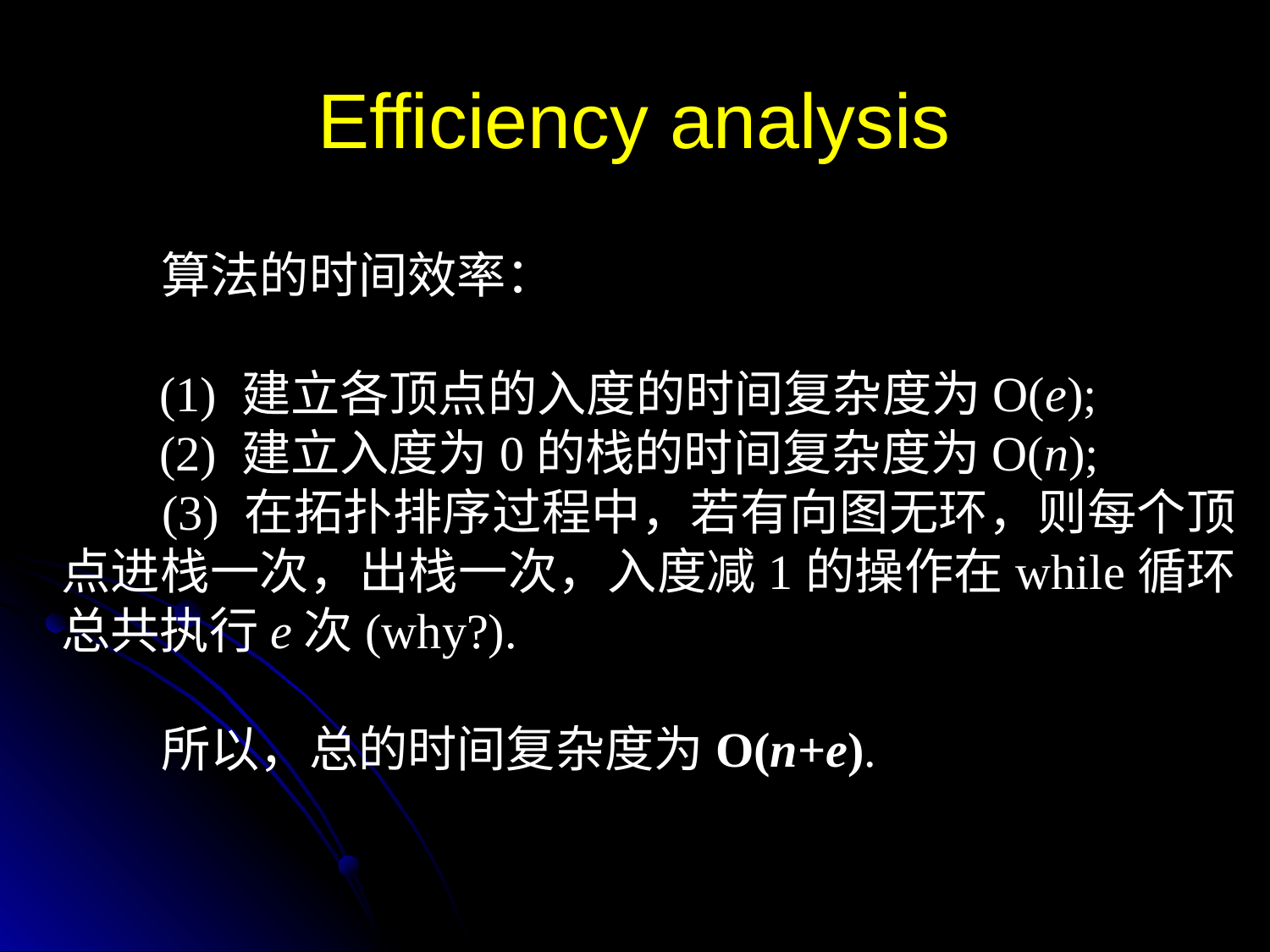

# Efficiency analysis
        算法的时间效率：

        (1) 建立各顶点的入度的时间复杂度为O(e);
        (2) 建立入度为0的栈的时间复杂度为O(n);
        (3) 在拓扑排序过程中，若有向图无环，则每个顶点进栈一次，出栈一次，入度减1的操作在while循环总共执行e次(why?).

        所以，总的时间复杂度为O(n+e).